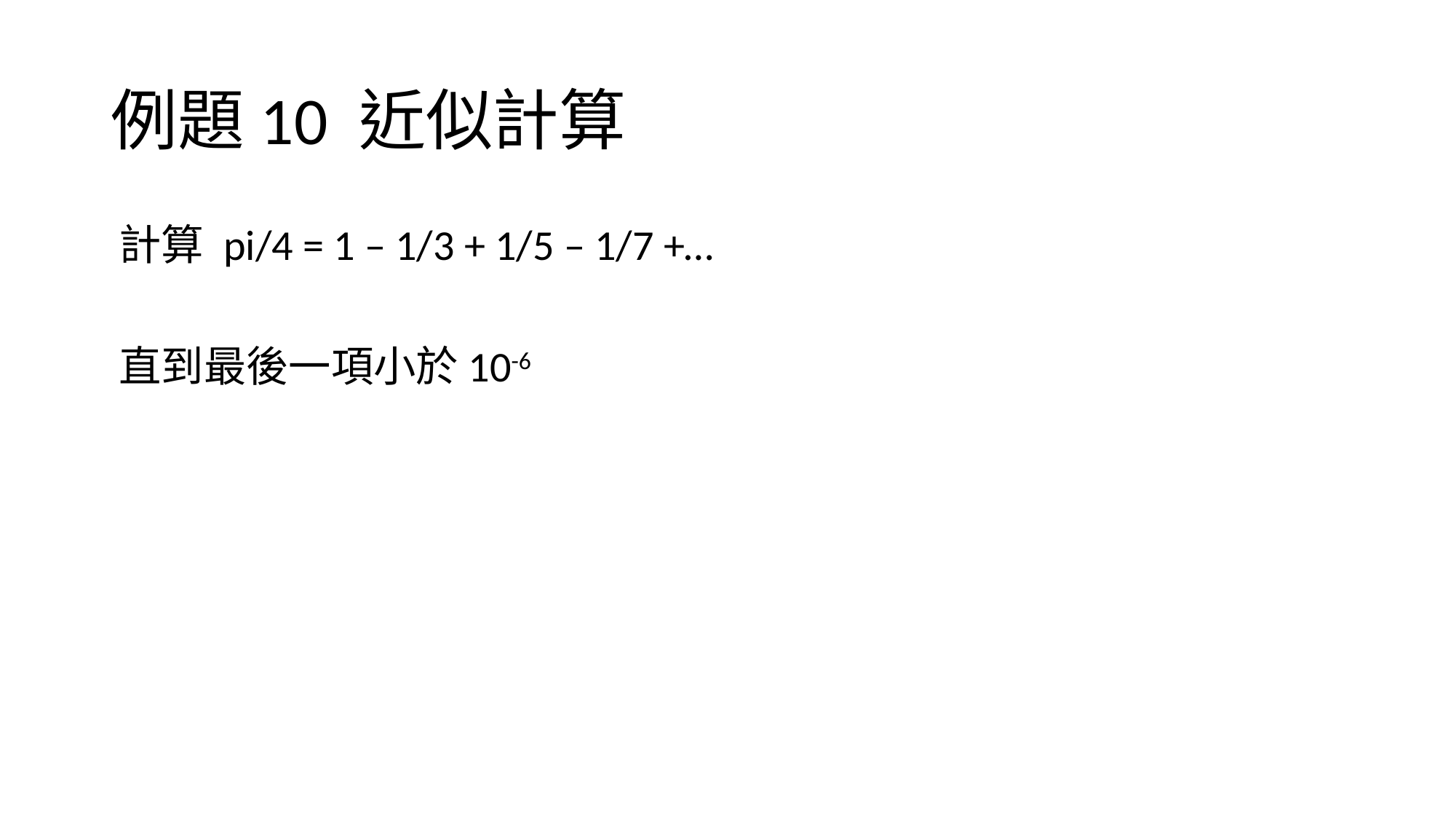

# 例題10 近似計算
計算 pi/4 = 1 – 1/3 + 1/5 – 1/7 +…

直到最後一項小於10-6